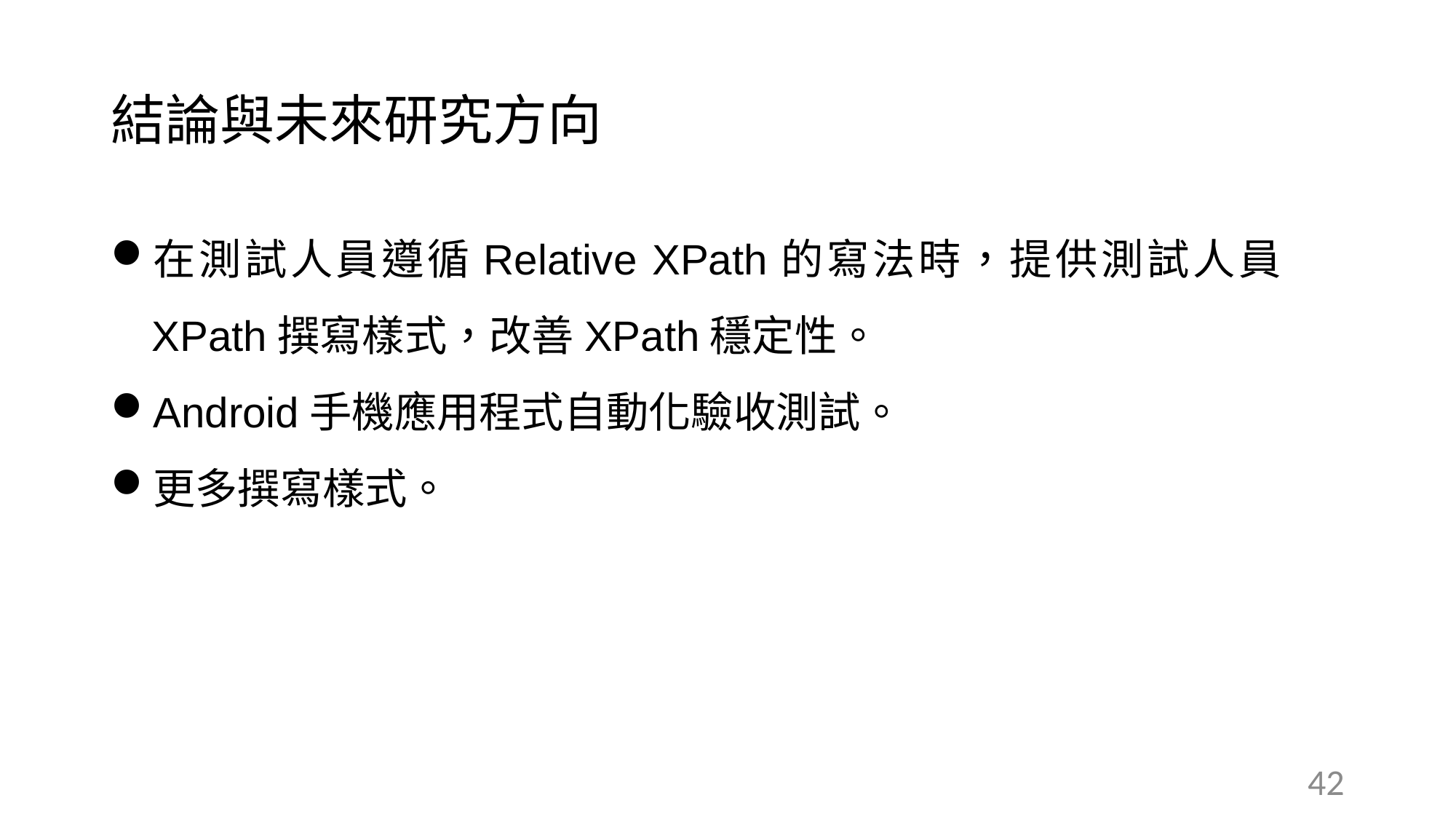

# 結論與未來研究方向
在測試人員遵循Relative XPath的寫法時，提供測試人員XPath撰寫樣式，改善XPath穩定性。
Android手機應用程式自動化驗收測試。
更多撰寫樣式。
42